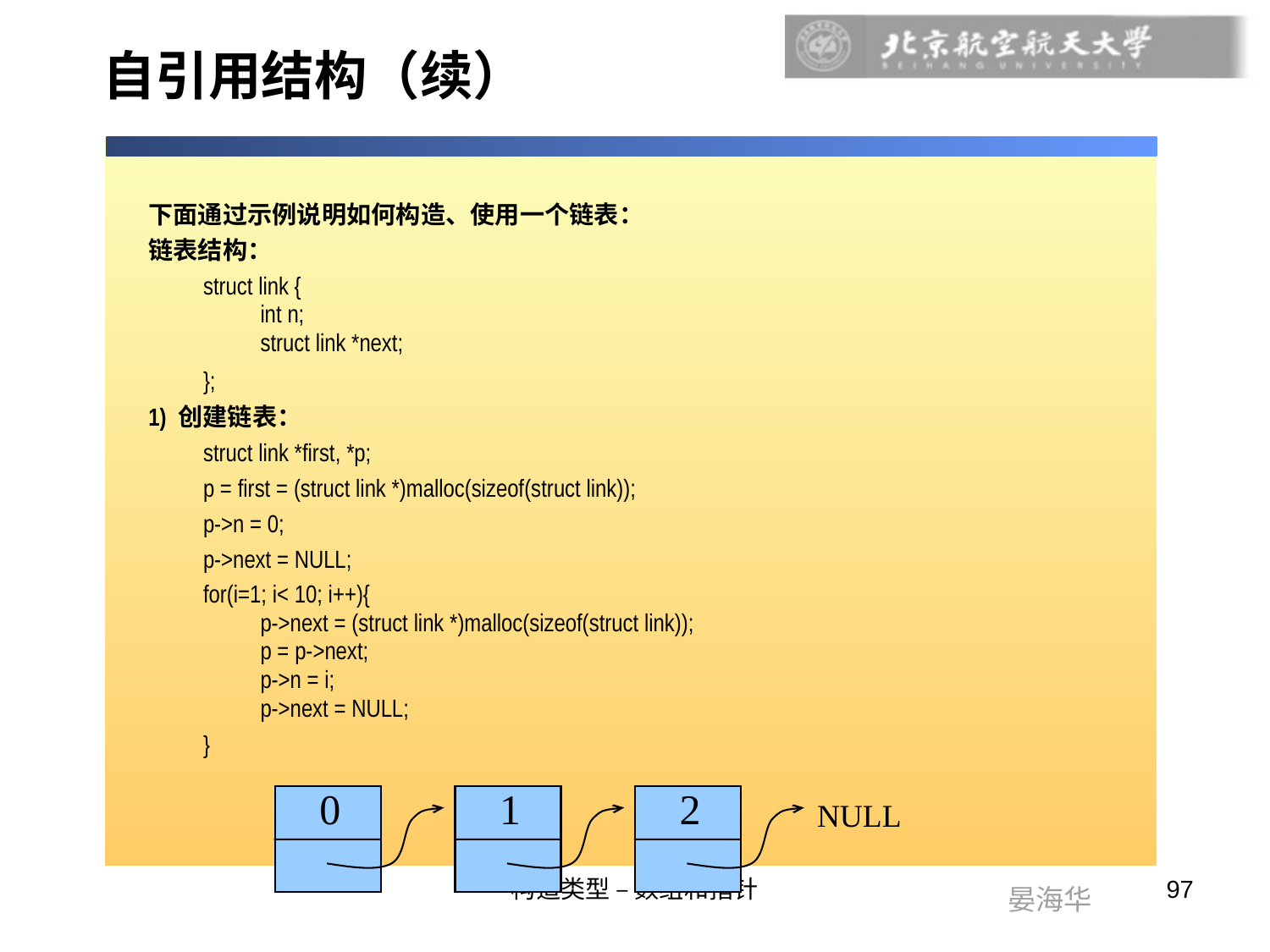

# 自引用结构（续）
下面通过示例说明如何构造、使用一个链表：
链表结构：
struct link {
int n;
struct link *next;
};
1) 创建链表：
struct link *first, *p;
p = first = (struct link *)malloc(sizeof(struct link));
p->n = 0;
p->next = NULL;
for(i=1; i< 10; i++){
p->next = (struct link *)malloc(sizeof(struct link));
p = p->next;
p->n = i;
p->next = NULL;
}
0

NULL

1

NULL

2

NULL

构造类型 – 数组和指针
97